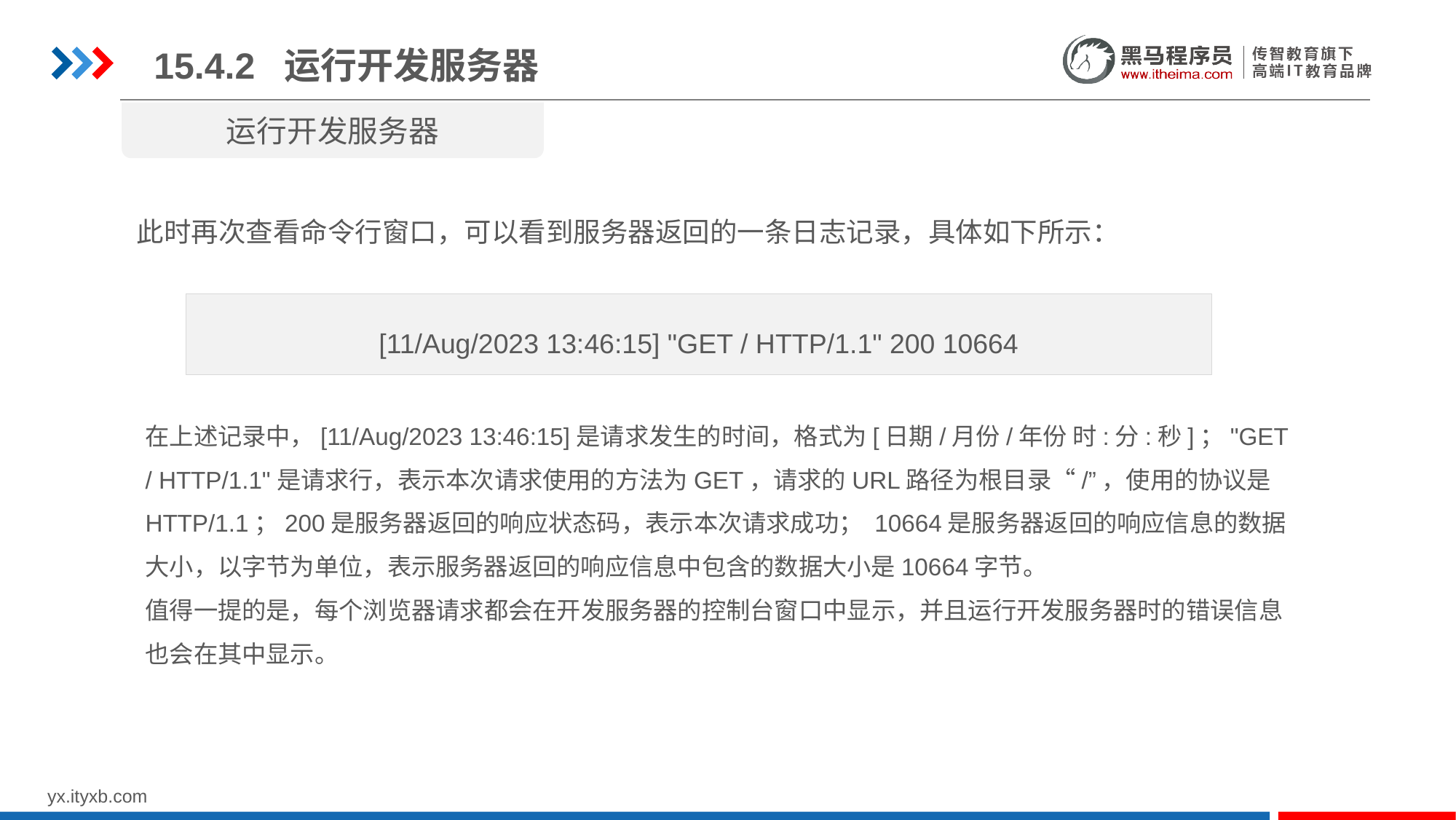

15.4.2  运行开发服务器

运行开发服务器
此时再次查看命令行窗口，可以看到服务器返回的一条日志记录，具体如下所示：
[11/Aug/2023 13:46:15] "GET / HTTP/1.1" 200 10664
在上述记录中，[11/Aug/2023 13:46:15]是请求发生的时间，格式为[日期/月份/年份 时:分:秒]；"GET / HTTP/1.1"是请求行，表示本次请求使用的方法为GET，请求的URL路径为根目录“/”，使用的协议是HTTP/1.1；200是服务器返回的响应状态码，表示本次请求成功； 10664是服务器返回的响应信息的数据大小，以字节为单位，表示服务器返回的响应信息中包含的数据大小是10664字节。
值得一提的是，每个浏览器请求都会在开发服务器的控制台窗口中显示，并且运行开发服务器时的错误信息也会在其中显示。